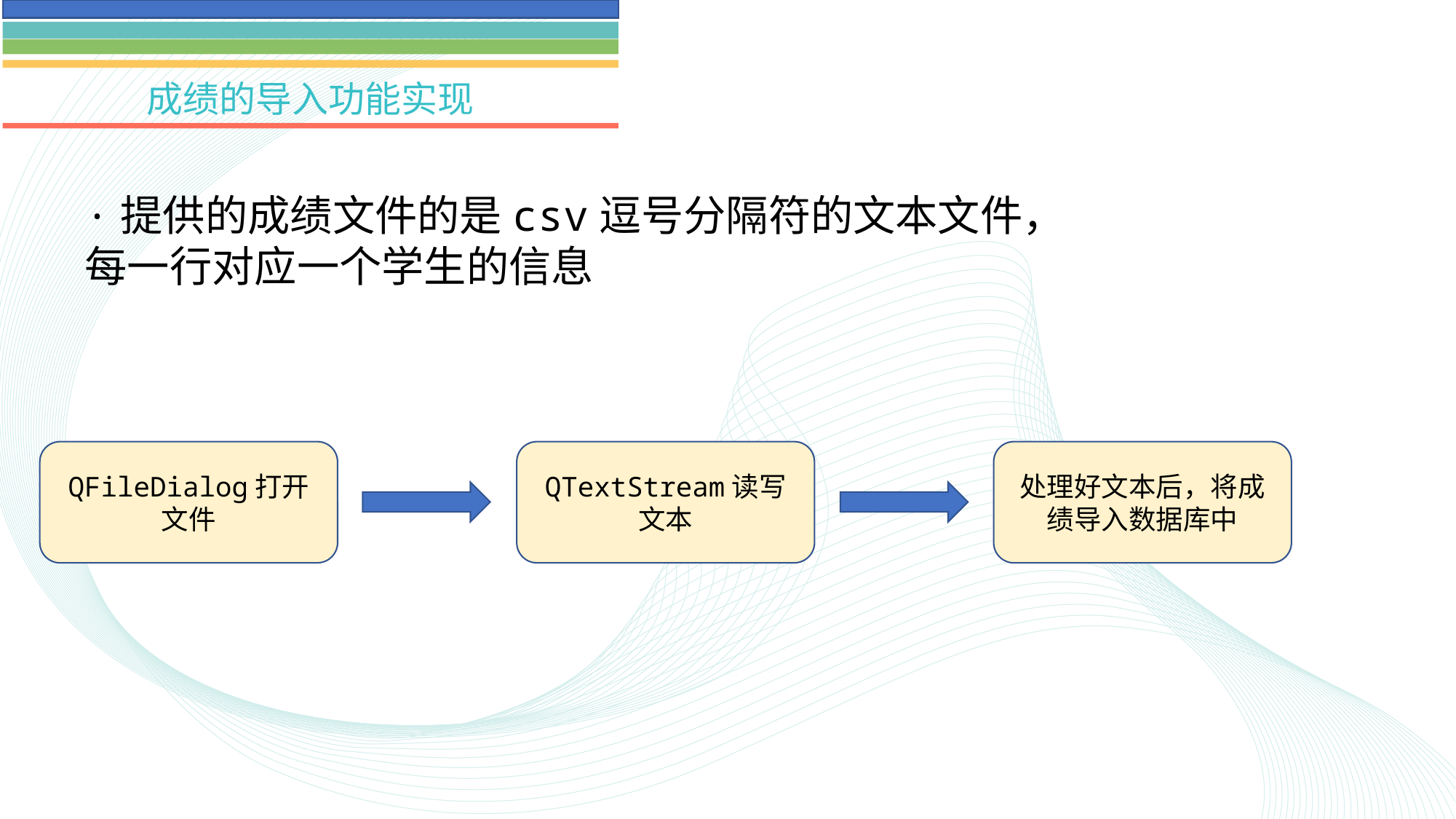

成绩的导入功能实现

·提供的成绩文件的是csv逗号分隔符的文本文件，每一行对应一个学生的信息
处理好文本后，将成绩导入数据库中
QFileDialog打开文件
QTextStream读写文本